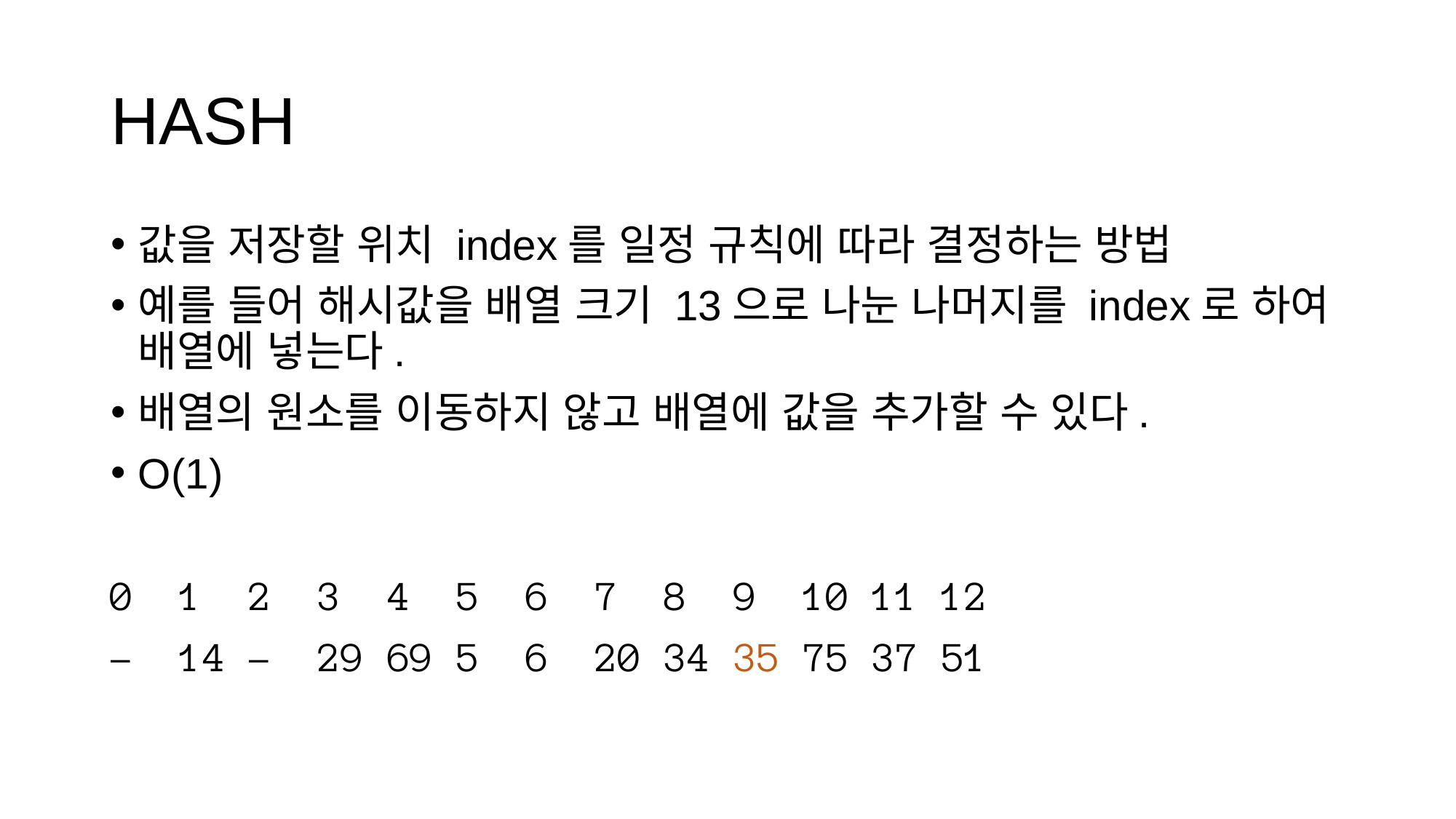

# HASH
값을 저장할 위치 index를 일정 규칙에 따라 결정하는 방법
예를 들어 해시값을 배열 크기 13으로 나눈 나머지를 index로 하여 배열에 넣는다.
배열의 원소를 이동하지 않고 배열에 값을 추가할 수 있다.
O(1)

0  1  2  3  4  5  6  7  8  9  10 11 12
-  14 -  29 69 5  6  20 34 35 75 37 51